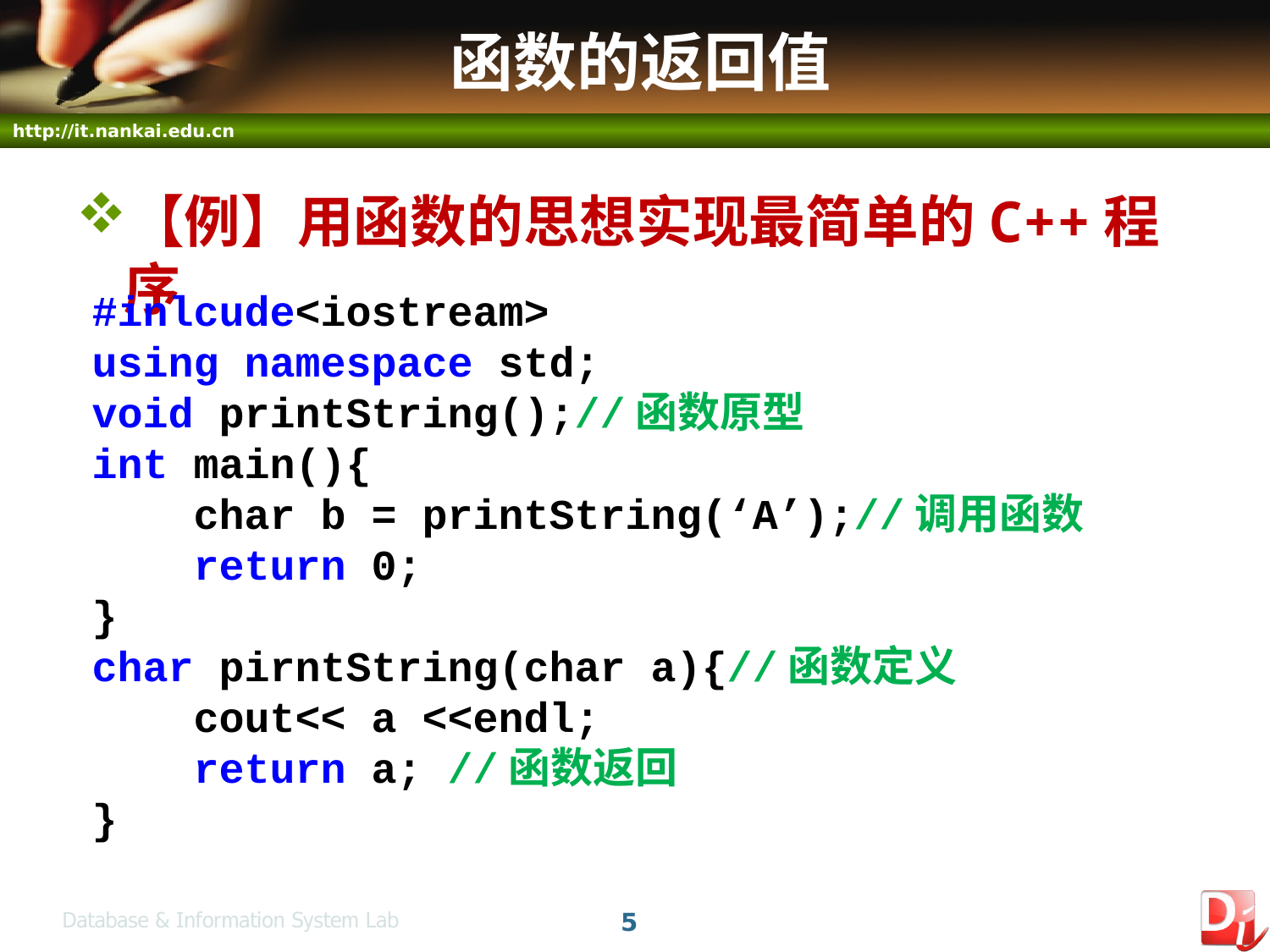

# 函数的返回值
【例】用函数的思想实现最简单的C++程序
#inlcude<iostream>
using namespace std;
void printString();//函数原型
int main(){
    char b = printString(‘A’);//调用函数
    return 0;
}
char pirntString(char a){//函数定义
    cout<< a <<endl;
    return a; //函数返回
}

5
Database & Information System Lab